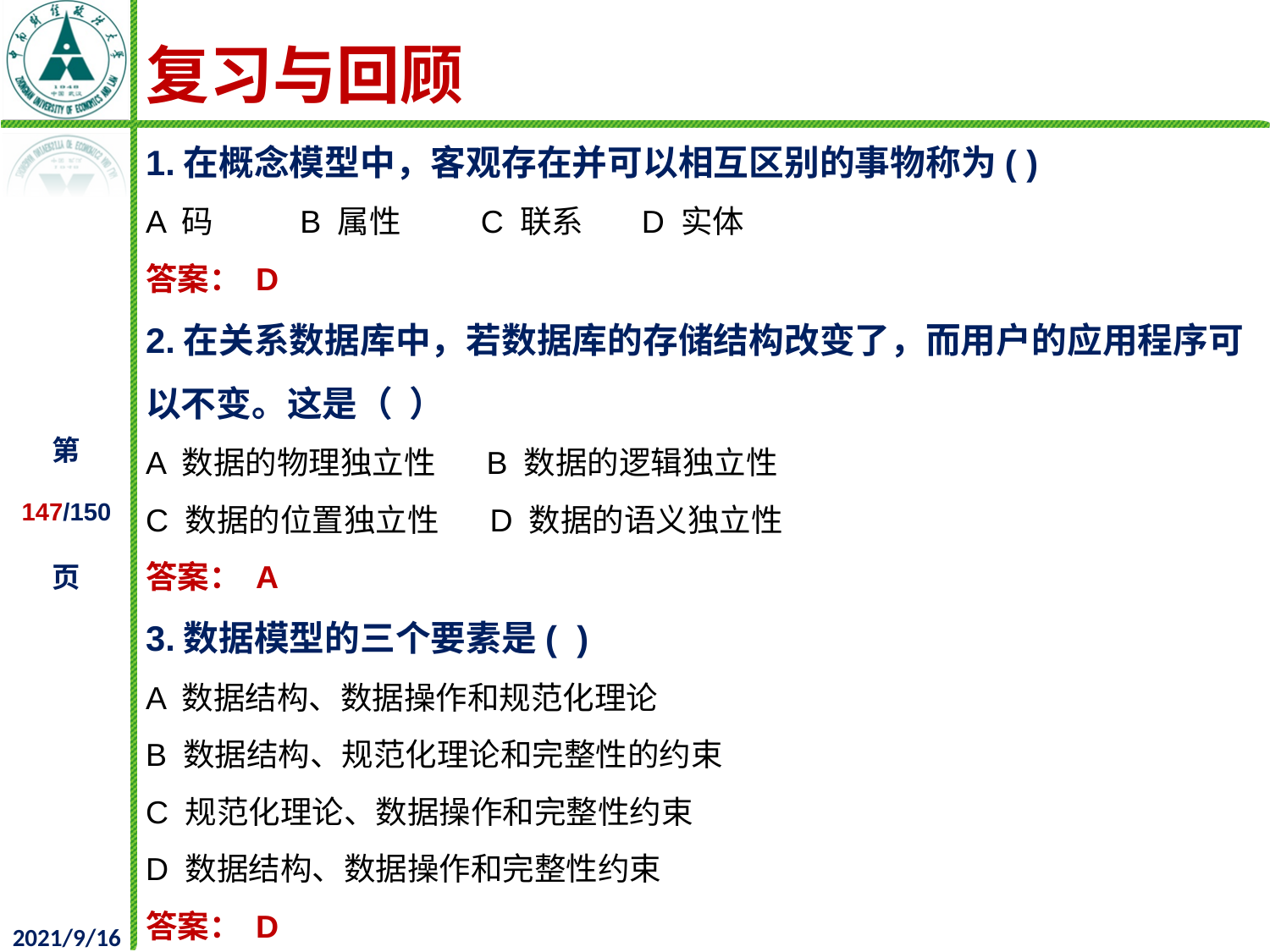

# 复习与回顾
1.在概念模型中，客观存在并可以相互区别的事物称为( )
A 码           B 属性          C 联系       D 实体
答案： D
2.在关系数据库中，若数据库的存储结构改变了，而用户的应用程序可以不变。这是（  ）
A 数据的物理独立性      B 数据的逻辑独立性
C 数据的位置独立性      D 数据的语义独立性
答案： A
3.数据模型的三个要素是(  )
A 数据结构、数据操作和规范化理论
B 数据结构、规范化理论和完整性的约束
C 规范化理论、数据操作和完整性约束
D 数据结构、数据操作和完整性约束
答案： D
2021/9/16